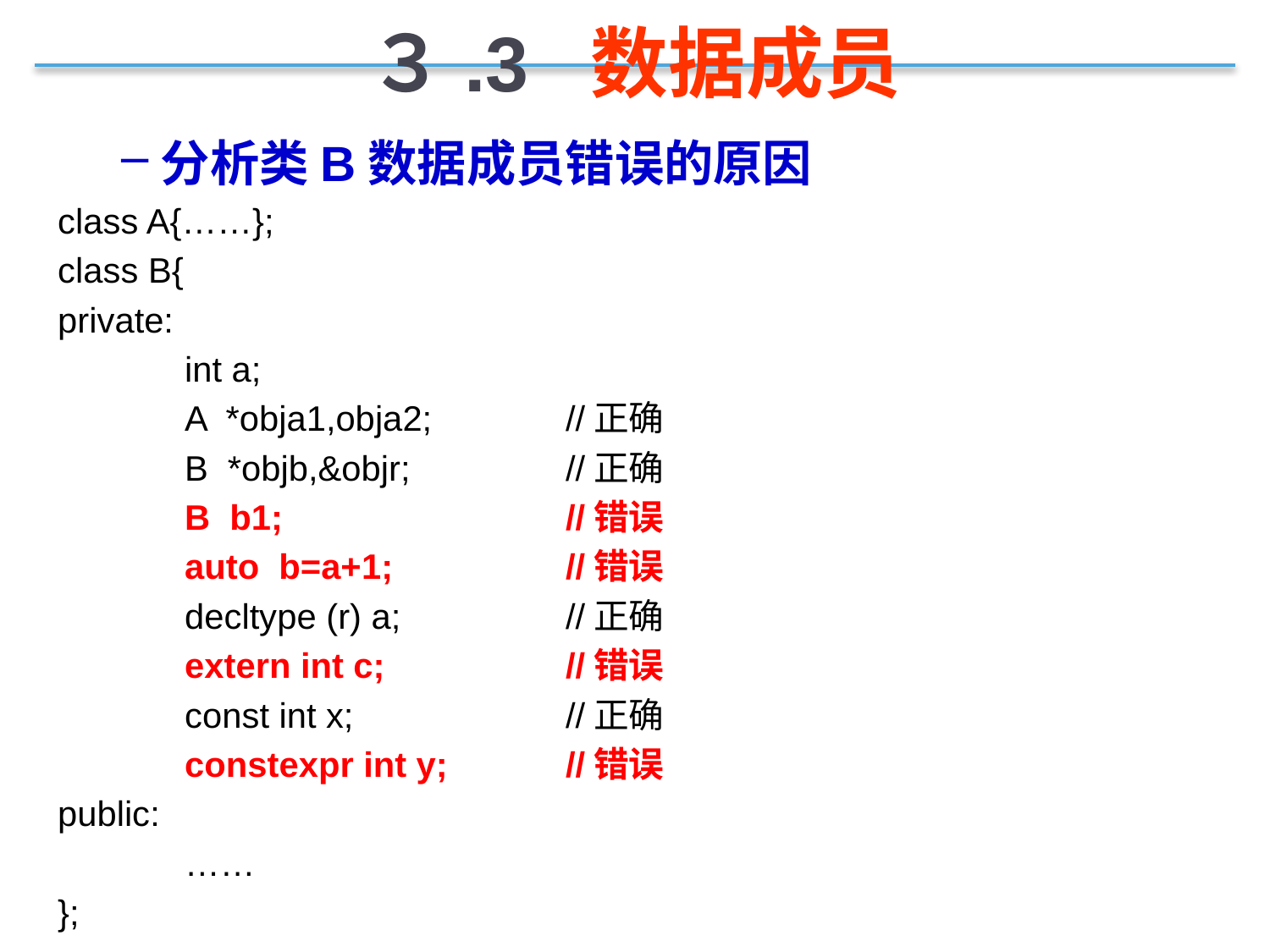

３.3  数据成员
分析类B数据成员错误的原因
class A{……};
class B{
private:
	int a;
	A  *obja1,obja2;       	//正确
	B  *objb,&objr;  		//正确
	B  b1;          		//错误
	auto  b=a+1;       	//错误
    	decltype (r) a;          	//正确
	extern int c;      	//错误
    	const int x;              	//正确
	constexpr int y;       	//错误
public:
	……
};